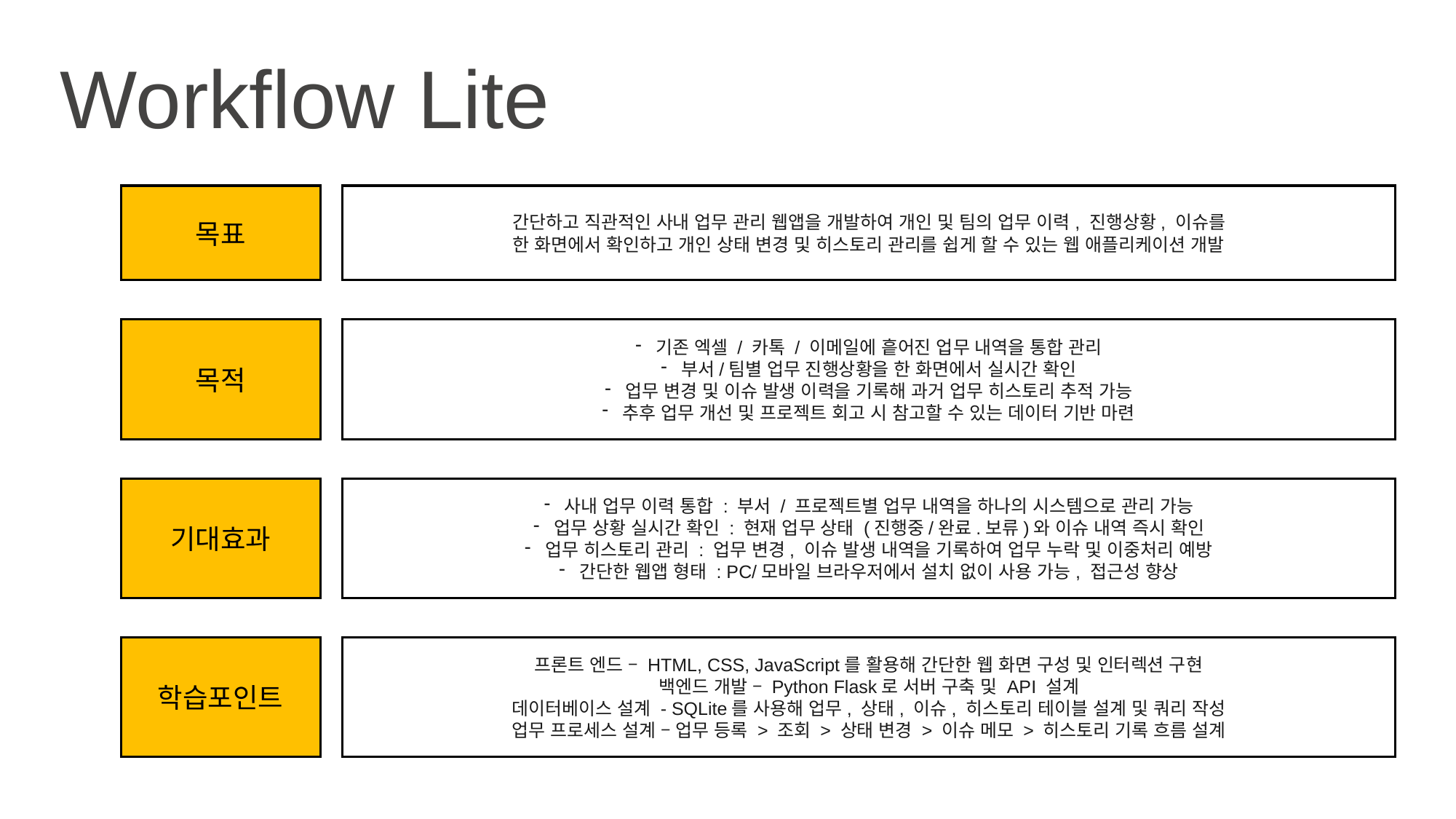

Workflow Lite
목표
간단하고 직관적인 사내 업무 관리 웹앱을 개발하여 개인 및 팀의 업무 이력, 진행상황, 이슈를
한 화면에서 확인하고 개인 상태 변경 및 히스토리 관리를 쉽게 할 수 있는 웹 애플리케이션 개발
목적
기존 엑셀 / 카톡 / 이메일에 흩어진 업무 내역을 통합 관리
부서/팀별 업무 진행상황을 한 화면에서 실시간 확인
업무 변경 및 이슈 발생 이력을 기록해 과거 업무 히스토리 추적 가능
추후 업무 개선 및 프로젝트 회고 시 참고할 수 있는 데이터 기반 마련
기대효과
사내 업무 이력 통합 : 부서 / 프로젝트별 업무 내역을 하나의 시스템으로 관리 가능
업무 상황 실시간 확인 : 현재 업무 상태 (진행중/완료.보류)와 이슈 내역 즉시 확인
업무 히스토리 관리 : 업무 변경, 이슈 발생 내역을 기록하여 업무 누락 및 이중처리 예방
간단한 웹앱 형태 : PC/모바일 브라우저에서 설치 없이 사용 가능, 접근성 향상
학습포인트
프론트 엔드 – HTML, CSS, JavaScript를 활용해 간단한 웹 화면 구성 및 인터렉션 구현
백엔드 개발 – Python Flask로 서버 구축 및 API 설계
데이터베이스 설계 - SQLite를 사용해 업무, 상태, 이슈, 히스토리 테이블 설계 및 쿼리 작성
업무 프로세스 설계 – 업무 등록 > 조회 > 상태 변경 > 이슈 메모 > 히스토리 기록 흐름 설계